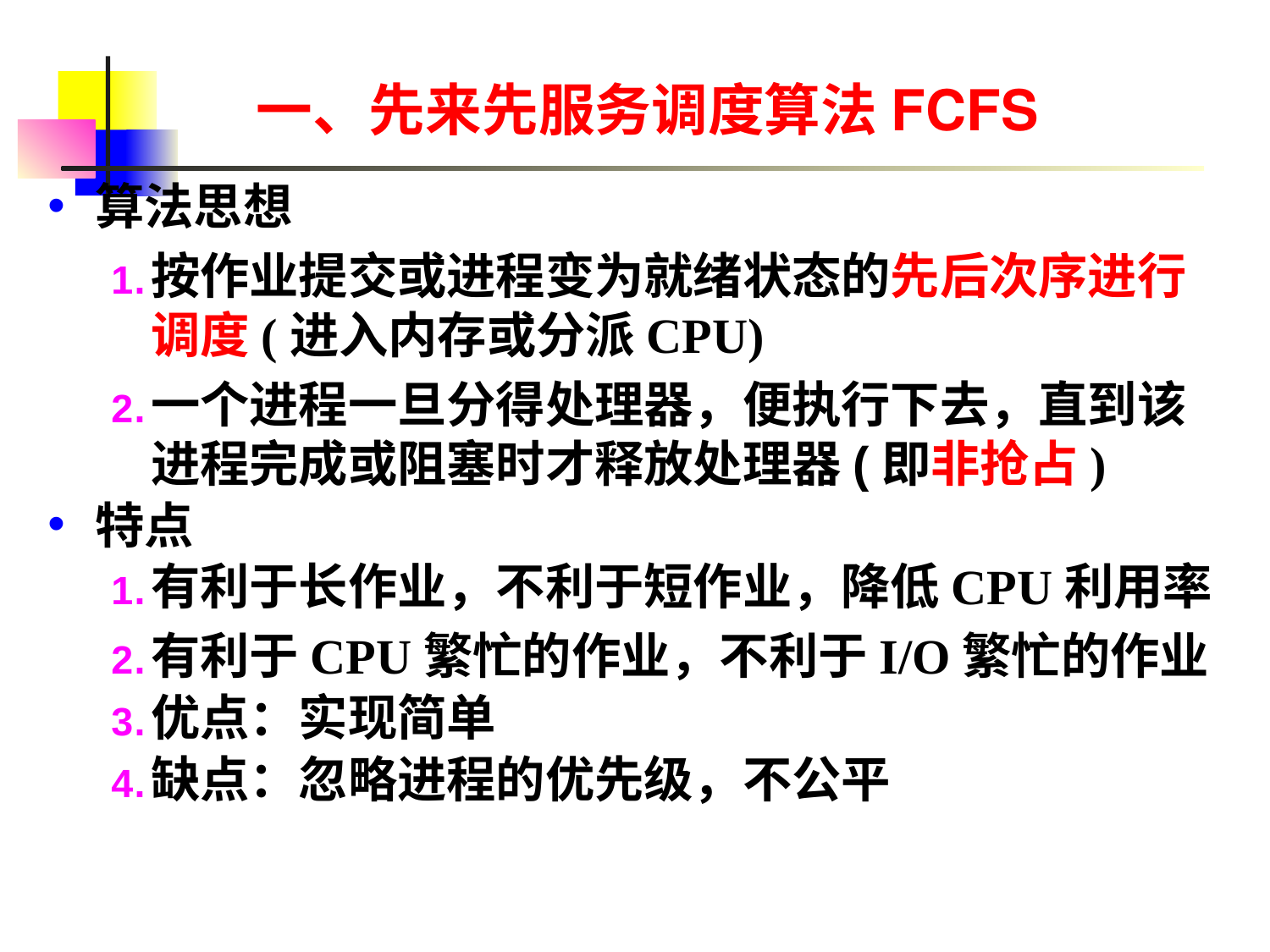

# 一、先来先服务调度算法FCFS
算法思想
按作业提交或进程变为就绪状态的先后次序进行调度(进入内存或分派CPU)
一个进程一旦分得处理器，便执行下去，直到该进程完成或阻塞时才释放处理器(即非抢占)
特点
有利于长作业，不利于短作业，降低CPU利用率
有利于CPU繁忙的作业，不利于I/O繁忙的作业
优点：实现简单
缺点：忽略进程的优先级，不公平